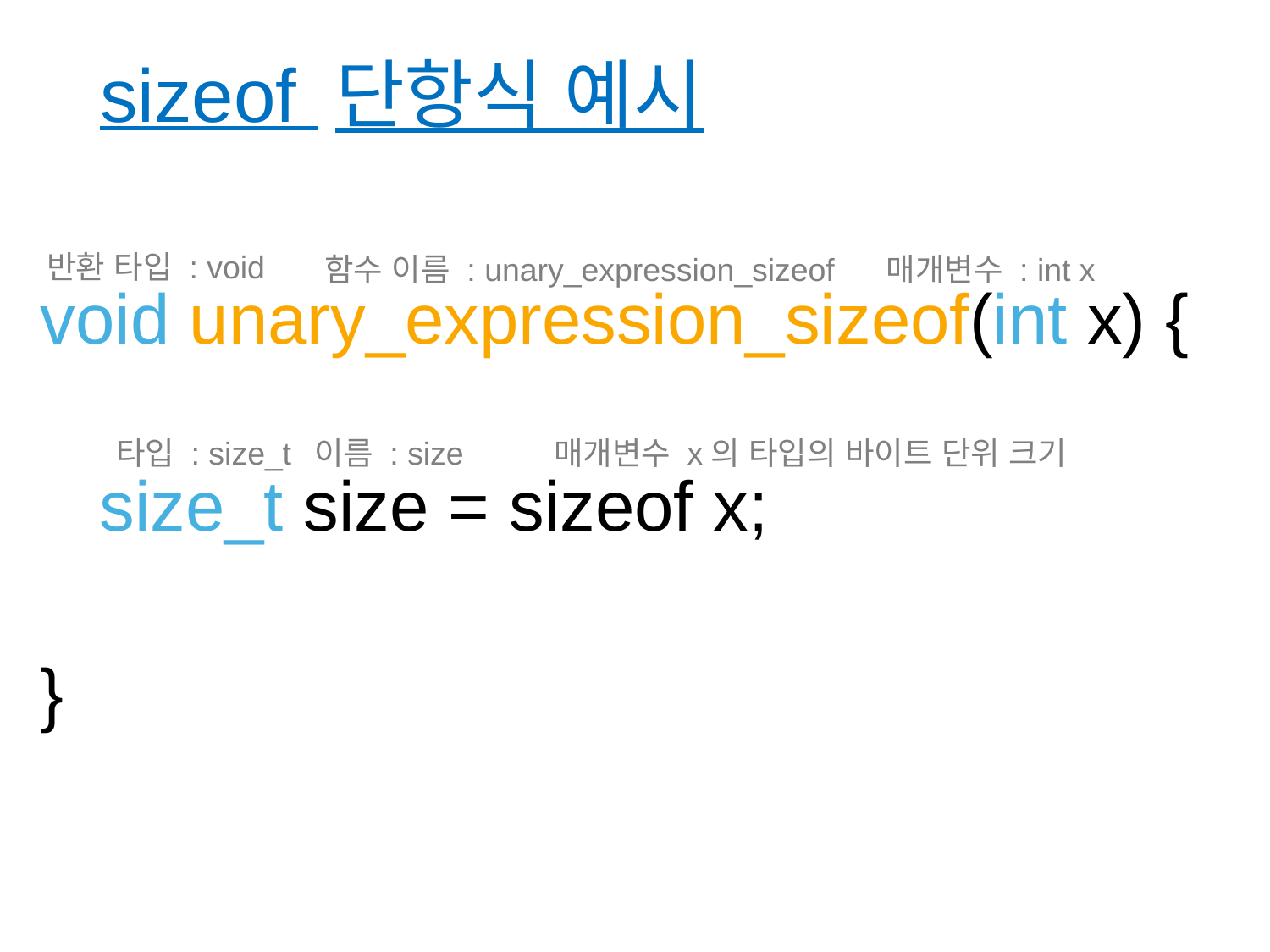

# sizeof 단항식 예시
반환 타입 : void
함수 이름 : unary_expression_sizeof
매개변수 : int x
void unary_expression_sizeof(int x) {

   size_t size = sizeof x;

}
타입 : size_t
이름 : size
매개변수 x의 타입의 바이트 단위 크기